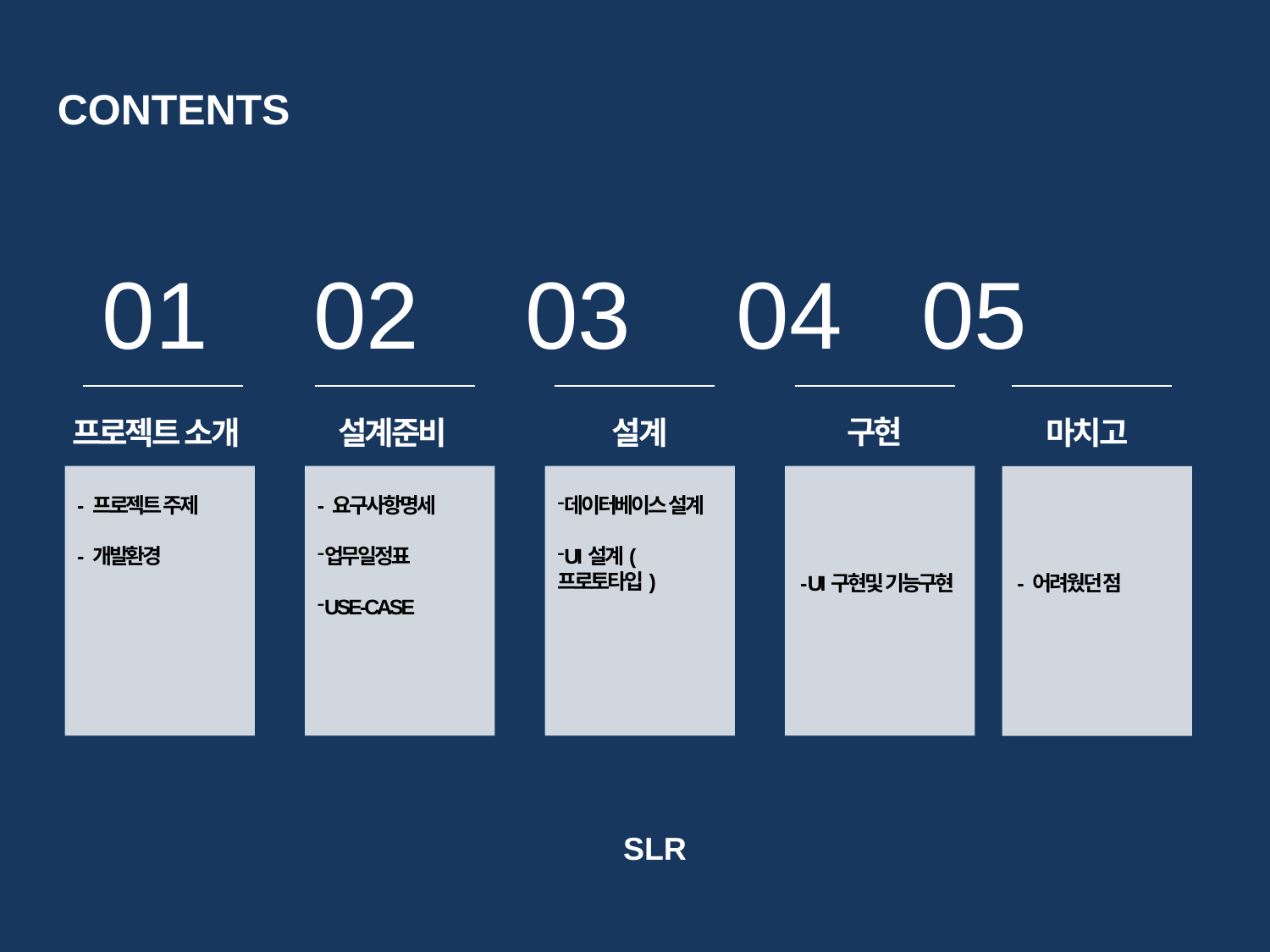

CONTENTS
01    02    03    04   05
구현
프로젝트 소개
설계준비
설계
마치고

- 프로젝트 주제

- 개발환경
- 요구사항명세

업무일정표

USE-CASE

데이터베이스 설계

UI설계(프로토타입)
- UI구현및 기능구현
- 어려웠던 점
SLR